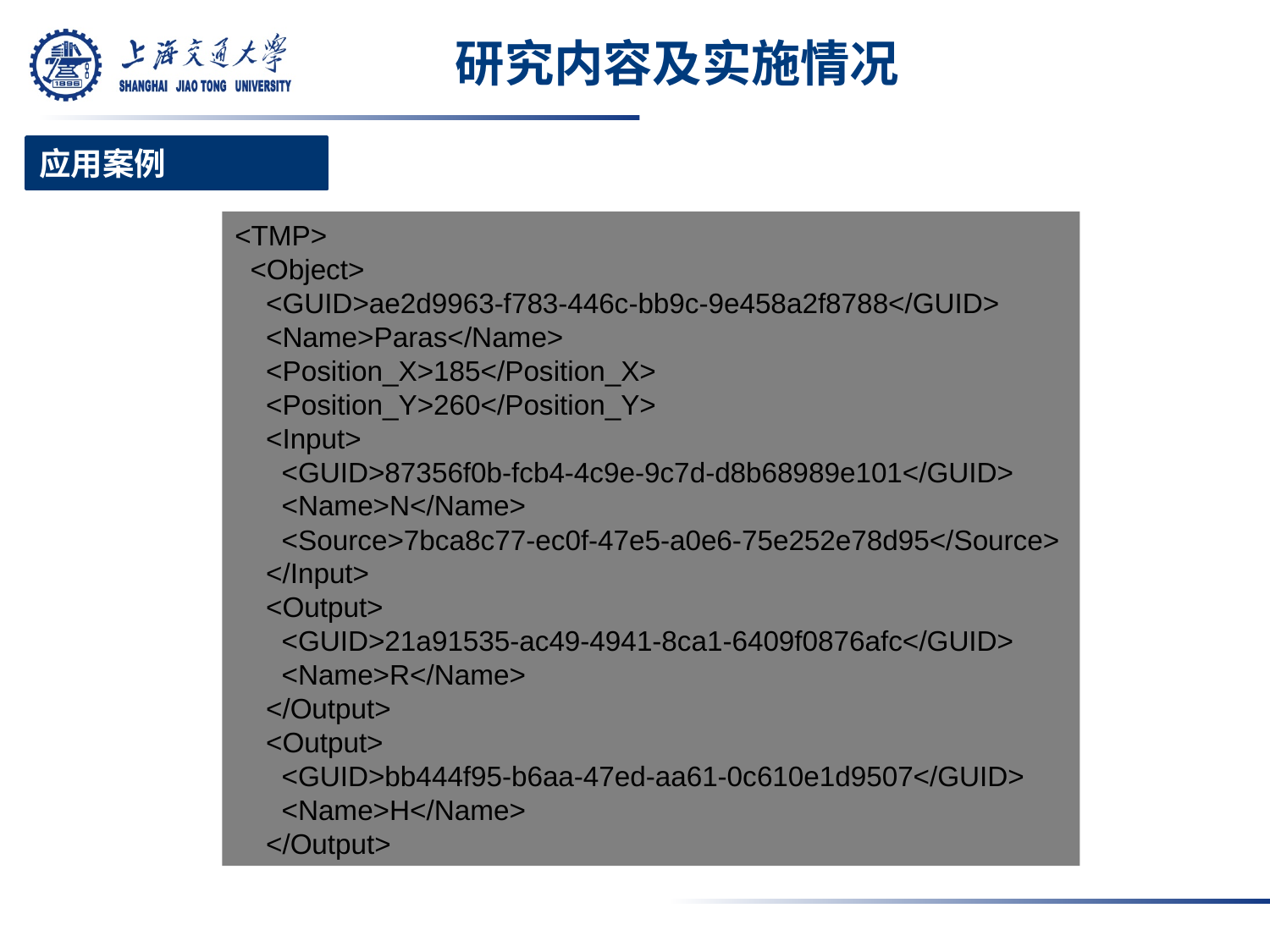

# 研究内容及实施情况
应用案例
<TMP>
  <Object>
    <GUID>ae2d9963-f783-446c-bb9c-9e458a2f8788</GUID>
    <Name>Paras</Name>
    <Position_X>185</Position_X>
    <Position_Y>260</Position_Y>
    <Input>
      <GUID>87356f0b-fcb4-4c9e-9c7d-d8b68989e101</GUID>
      <Name>N</Name>
      <Source>7bca8c77-ec0f-47e5-a0e6-75e252e78d95</Source>
    </Input>
    <Output>
      <GUID>21a91535-ac49-4941-8ca1-6409f0876afc</GUID>
      <Name>R</Name>
    </Output>
    <Output>
      <GUID>bb444f95-b6aa-47ed-aa61-0c610e1d9507</GUID>
      <Name>H</Name>
    </Output>
典型闸阀演示.tmp文件示例